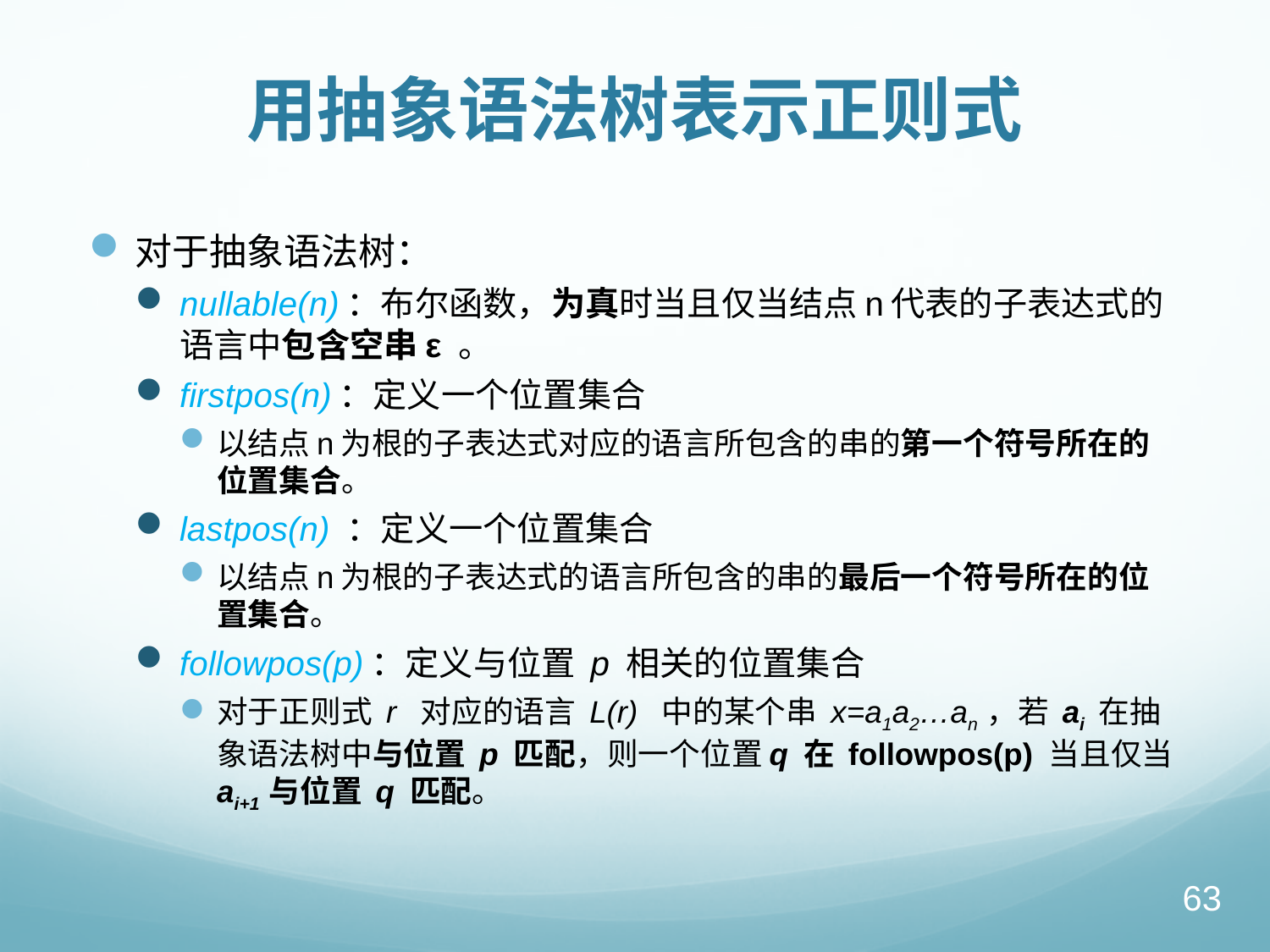

# 用抽象语法树表示正则式
对于抽象语法树：
nullable(n)：布尔函数，为真时当且仅当结点n代表的子表达式的语言中包含空串ε 。
firstpos(n)：定义一个位置集合
以结点n为根的子表达式对应的语言所包含的串的第一个符号所在的位置集合。
lastpos(n) ：定义一个位置集合
以结点n为根的子表达式的语言所包含的串的最后一个符号所在的位置集合。
followpos(p)：定义与位置 p 相关的位置集合
对于正则式 r  对应的语言 L(r)  中的某个串 x=a1a2…an ，若 ai  在抽象语法树中与位置 p 匹配，则一个位置q 在 followpos(p) 当且仅当 ai+1 与位置 q 匹配。
63